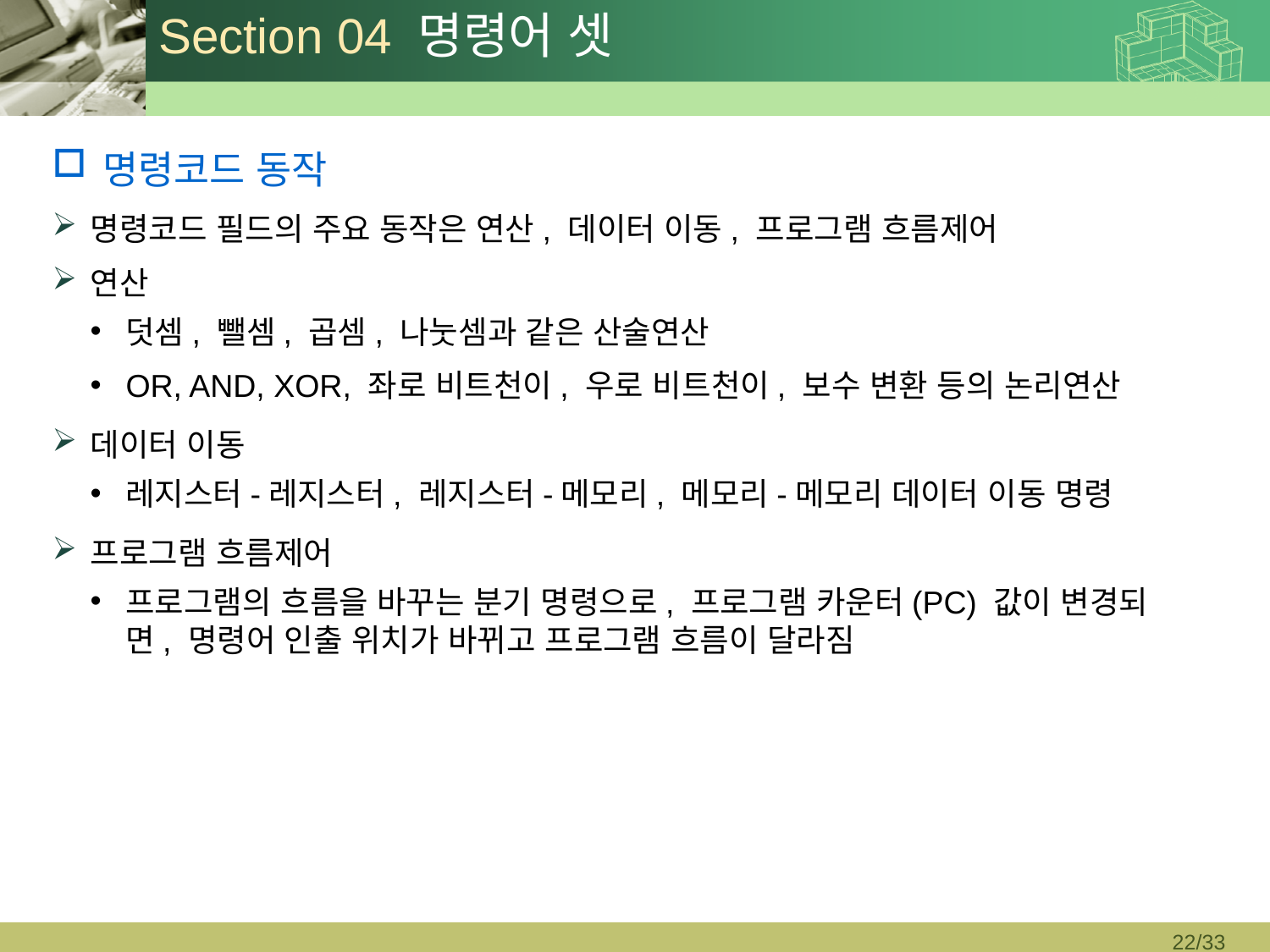

# Section 04 명령어 셋
명령코드 동작
명령코드 필드의 주요 동작은 연산, 데이터 이동, 프로그램 흐름제어
연산
덧셈, 뺄셈, 곱셈, 나눗셈과 같은 산술연산
OR, AND, XOR, 좌로 비트천이, 우로 비트천이, 보수 변환 등의 논리연산
데이터 이동
레지스터-레지스터, 레지스터-메모리, 메모리-메모리 데이터 이동 명령
프로그램 흐름제어
프로그램의 흐름을 바꾸는 분기 명령으로, 프로그램 카운터(PC) 값이 변경되면, 명령어 인출 위치가 바뀌고 프로그램 흐름이 달라짐